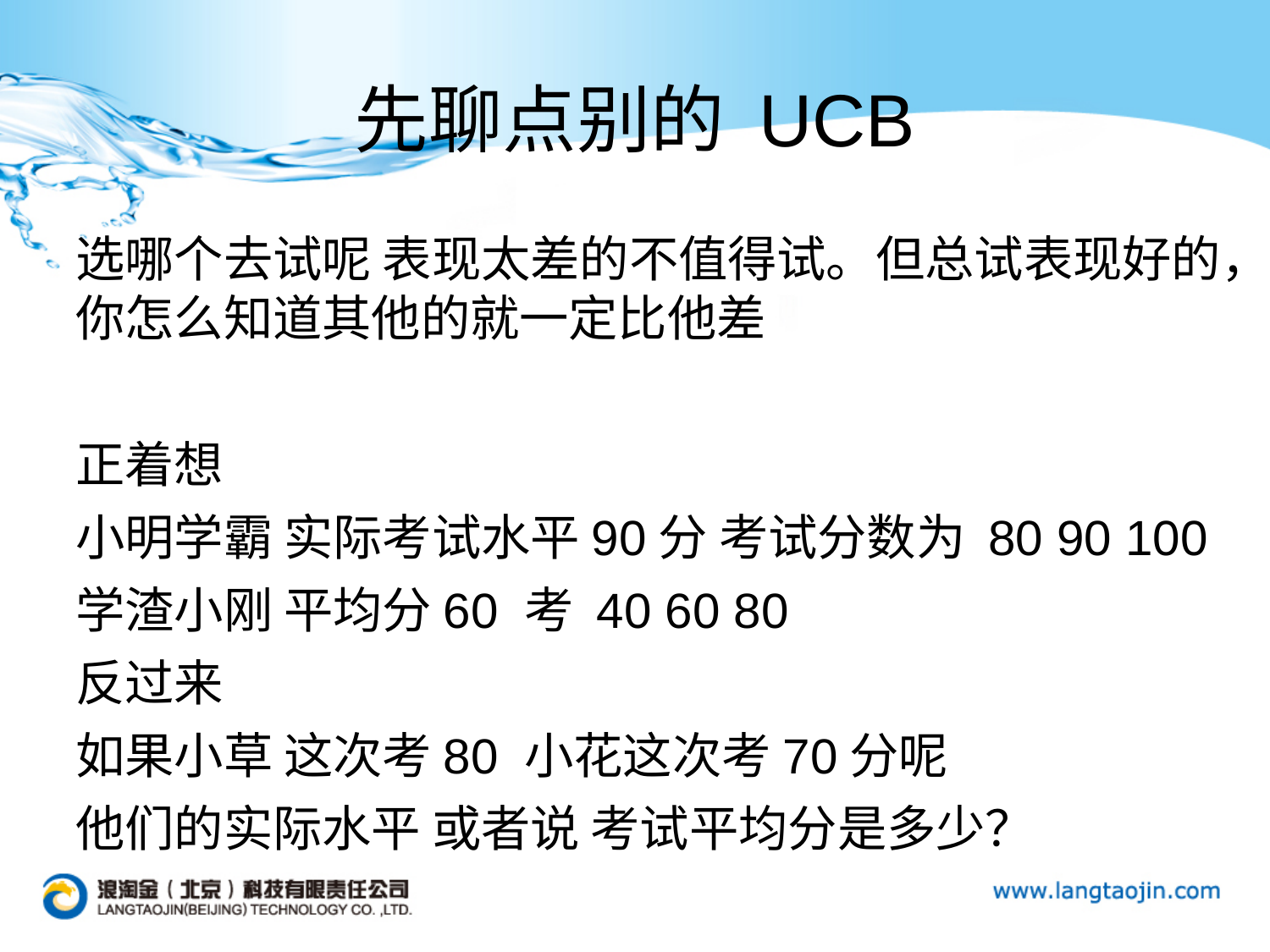

# 先聊点别的 UCB
选哪个去试呢 表现太差的不值得试。但总试表现好的，你怎么知道其他的就一定比他差

正着想
小明学霸 实际考试水平90分 考试分数为 80 90 100
学渣小刚 平均分60 考 40 60 80
反过来
如果小草 这次考80 小花这次考70分呢
他们的实际水平 或者说 考试平均分是多少？